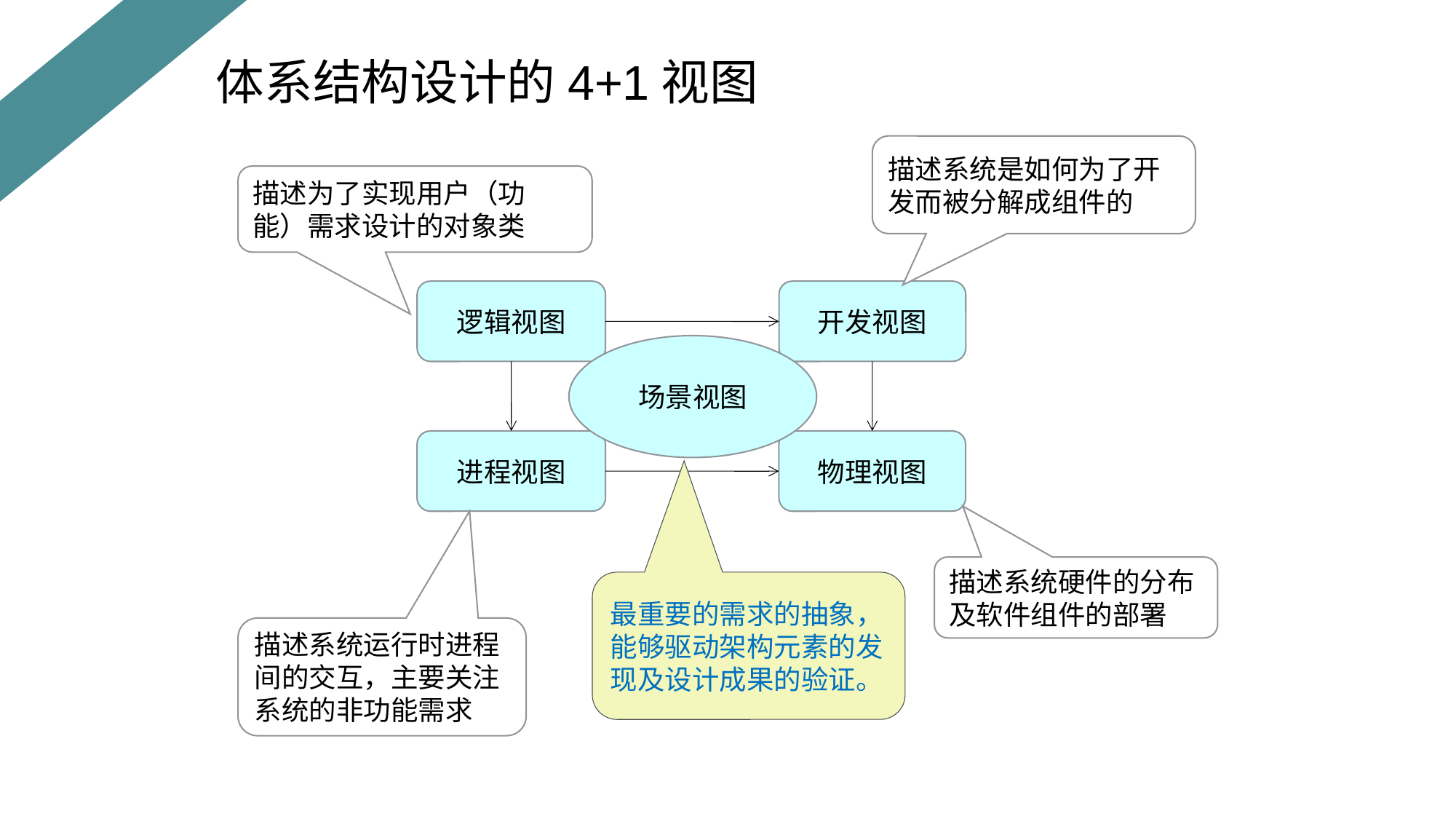

# 体系结构设计的4+1视图
描述系统是如何为了开发而被分解成组件的
描述为了实现用户（功能）需求设计的对象类
逻辑视图
开发视图

场景视图

进程视图
物理视图

描述系统硬件的分布及软件组件的部署
最重要的需求的抽象，能够驱动架构元素的发现及设计成果的验证。
描述系统运行时进程间的交互，主要关注系统的非功能需求